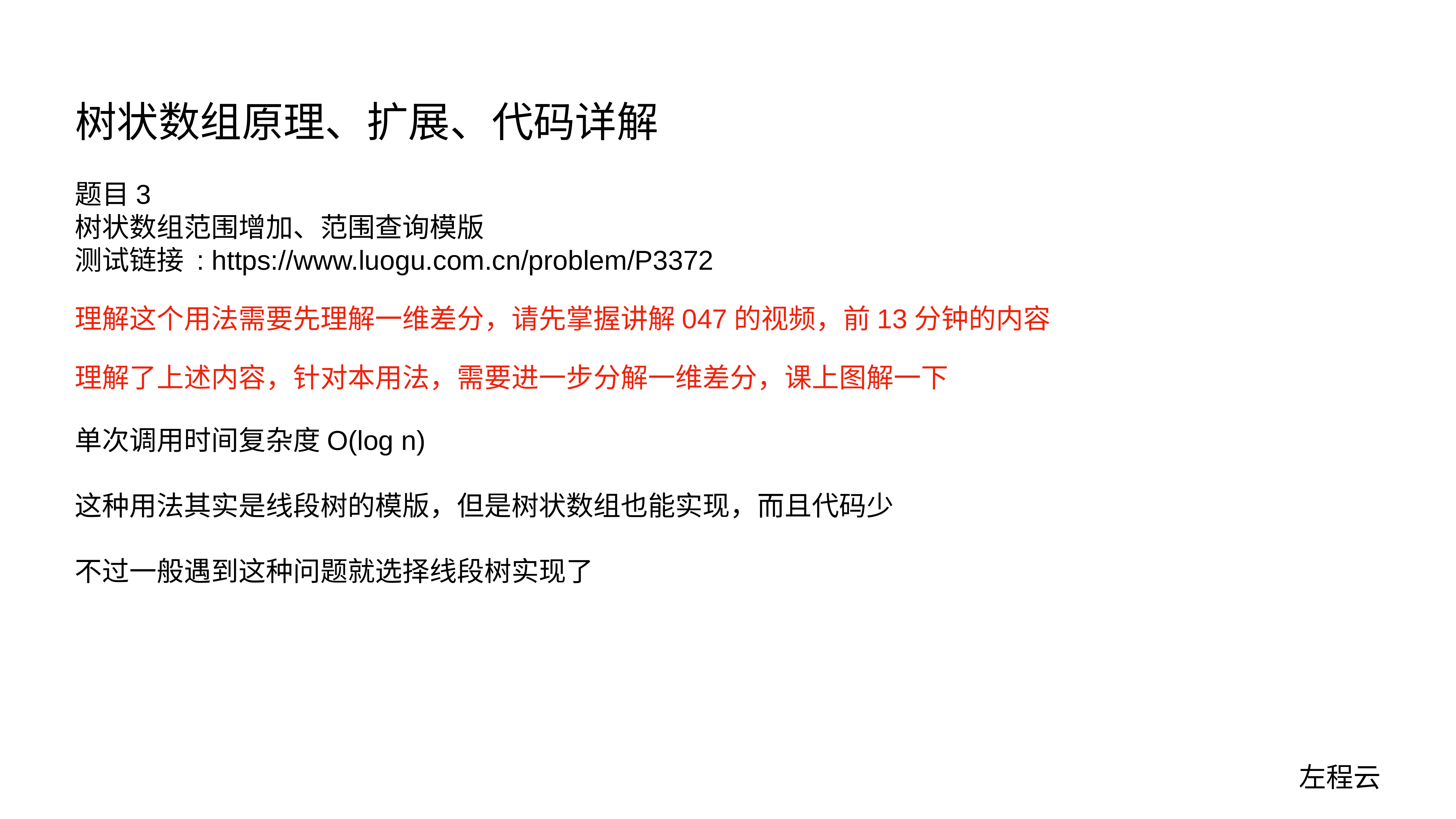

# 树状数组原理、扩展、代码详解
题目3
树状数组范围增加、范围查询模版
测试链接 : https://www.luogu.com.cn/problem/P3372

理解这个用法需要先理解一维差分，请先掌握讲解047的视频，前13分钟的内容

理解了上述内容，针对本用法，需要进一步分解一维差分，课上图解一下

单次调用时间复杂度O(log n)

这种用法其实是线段树的模版，但是树状数组也能实现，而且代码少

不过一般遇到这种问题就选择线段树实现了
左程云